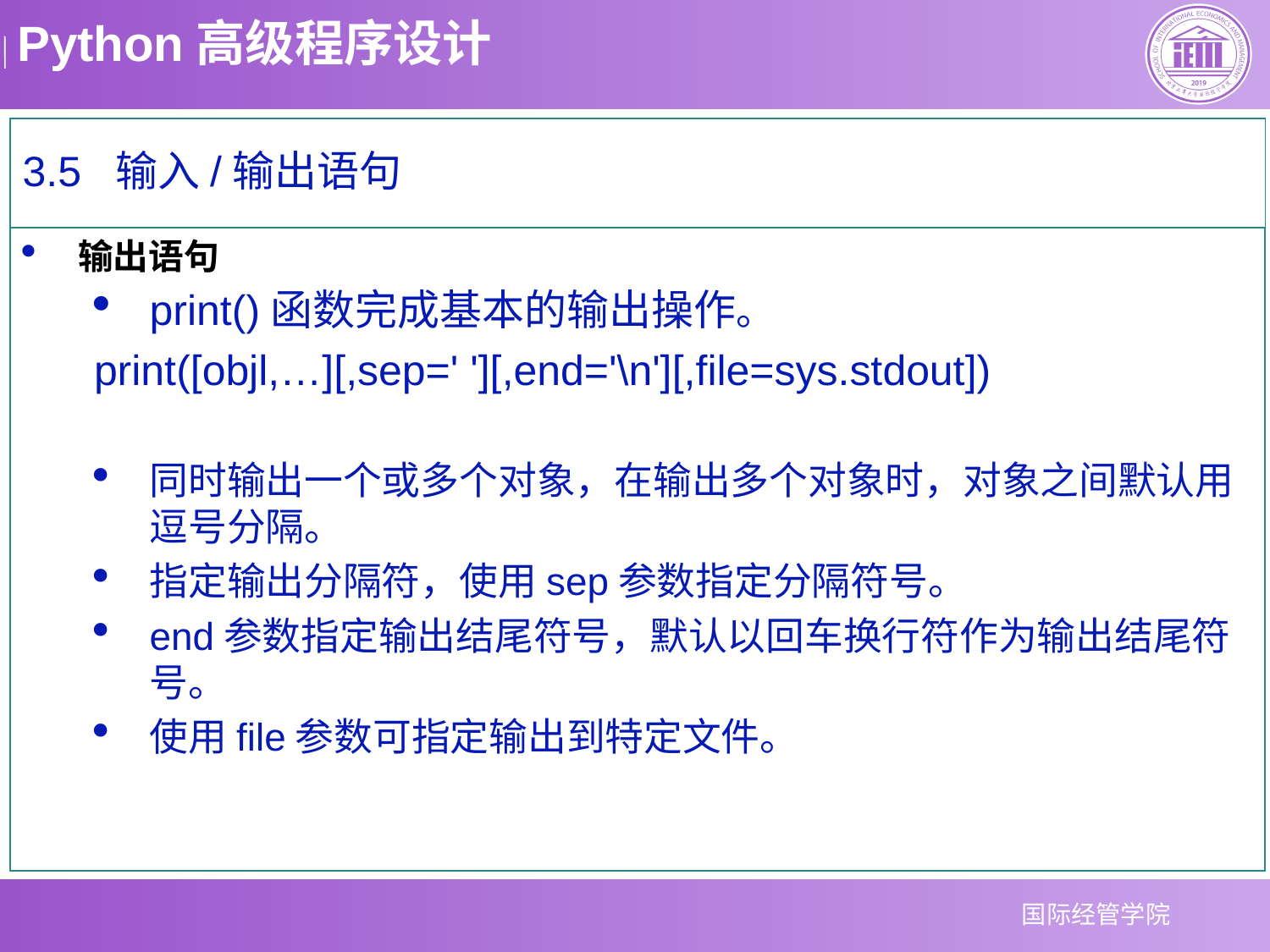

3.5  输入/输出语句
输出语句
print()函数完成基本的输出操作。
print([objl,…][,sep=' '][,end='\n'][,file=sys.stdout])

同时输出一个或多个对象，在输出多个对象时，对象之间默认用逗号分隔。
指定输出分隔符，使用sep参数指定分隔符号。
end参数指定输出结尾符号，默认以回车换行符作为输出结尾符号。
使用file参数可指定输出到特定文件。